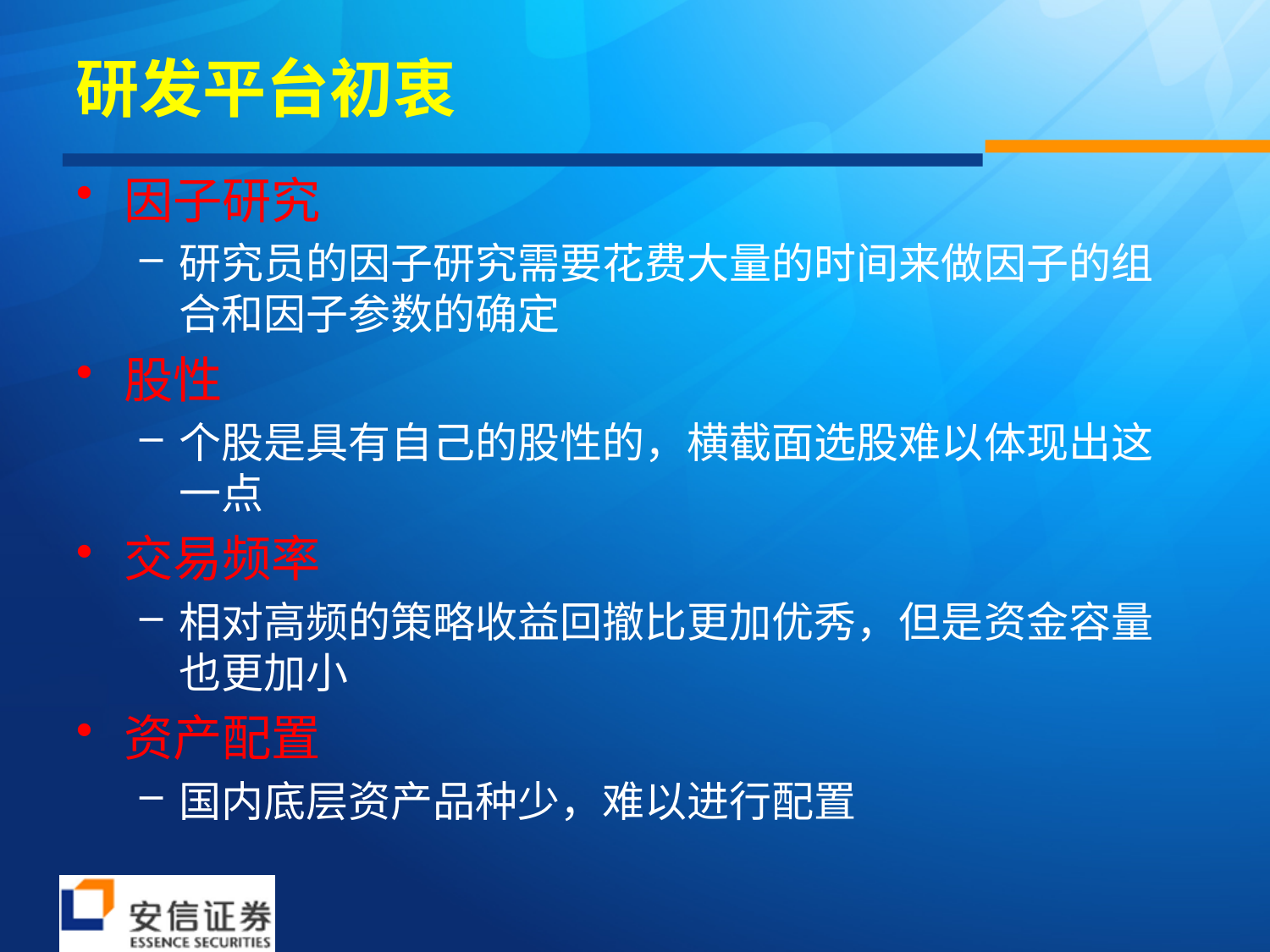

# 研发平台初衷
因子研究
研究员的因子研究需要花费大量的时间来做因子的组合和因子参数的确定
股性
个股是具有自己的股性的，横截面选股难以体现出这一点
交易频率
相对高频的策略收益回撤比更加优秀，但是资金容量也更加小
资产配置
国内底层资产品种少，难以进行配置